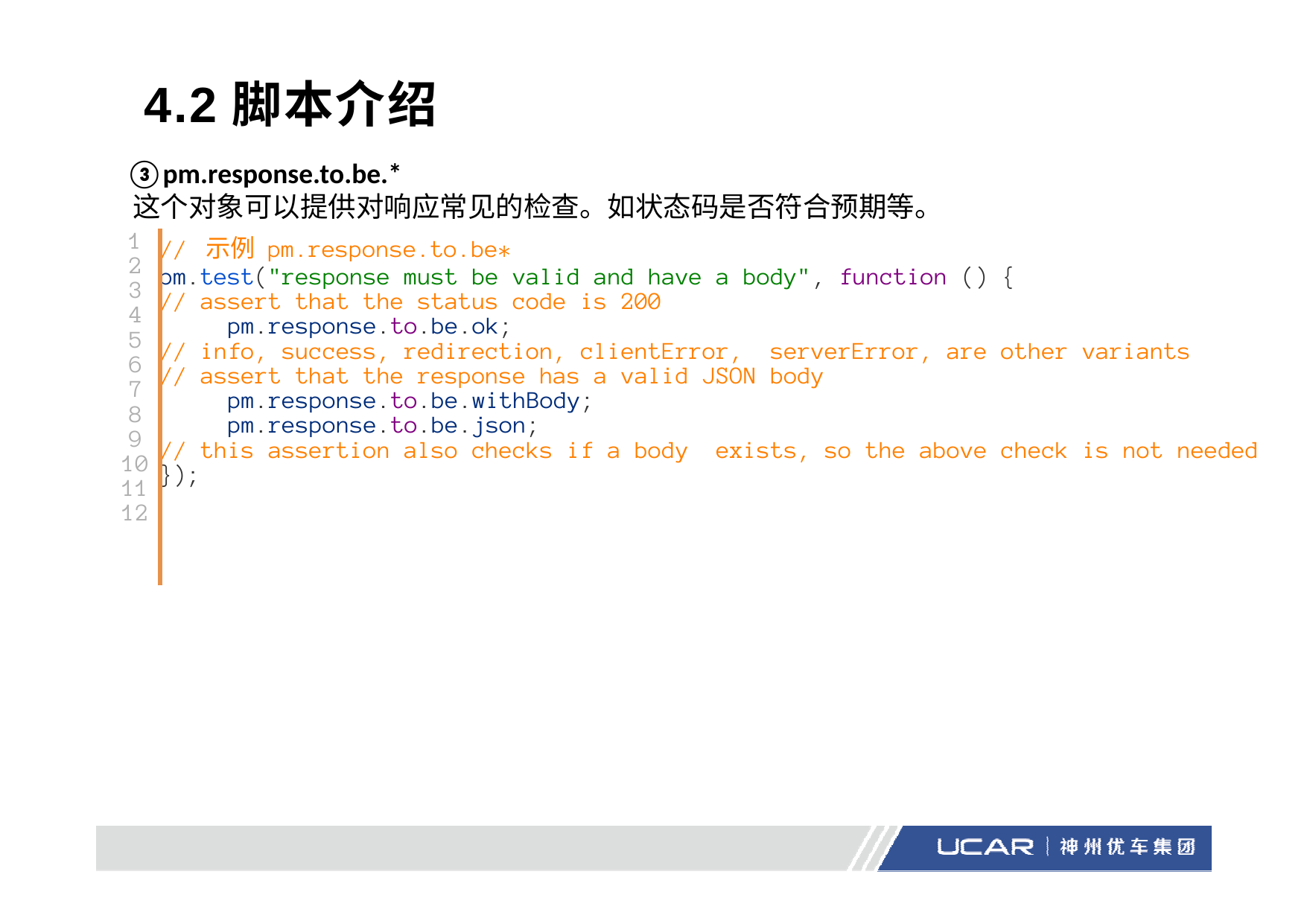

# 4.2脚本介绍
        ③pm.response.to.be.*
        这个对象可以提供对响应常见的检查。如状态码是否符合预期等。
| 1 2 3 4 5 6 7 8 9 10 11 12 | // 示例 pm.response.to.be\* pm.test("response must be valid and have a body", function () { // assert that the status code is 200 pm.response.to.be.ok; // info, success, redirection, clientError, serverError, are other variants // assert that the response has a valid JSON body pm.response.to.be.withBody; pm.response.to.be.json; // this assertion also checks if a body exists, so the above check is not needed }); |
| --- | --- |